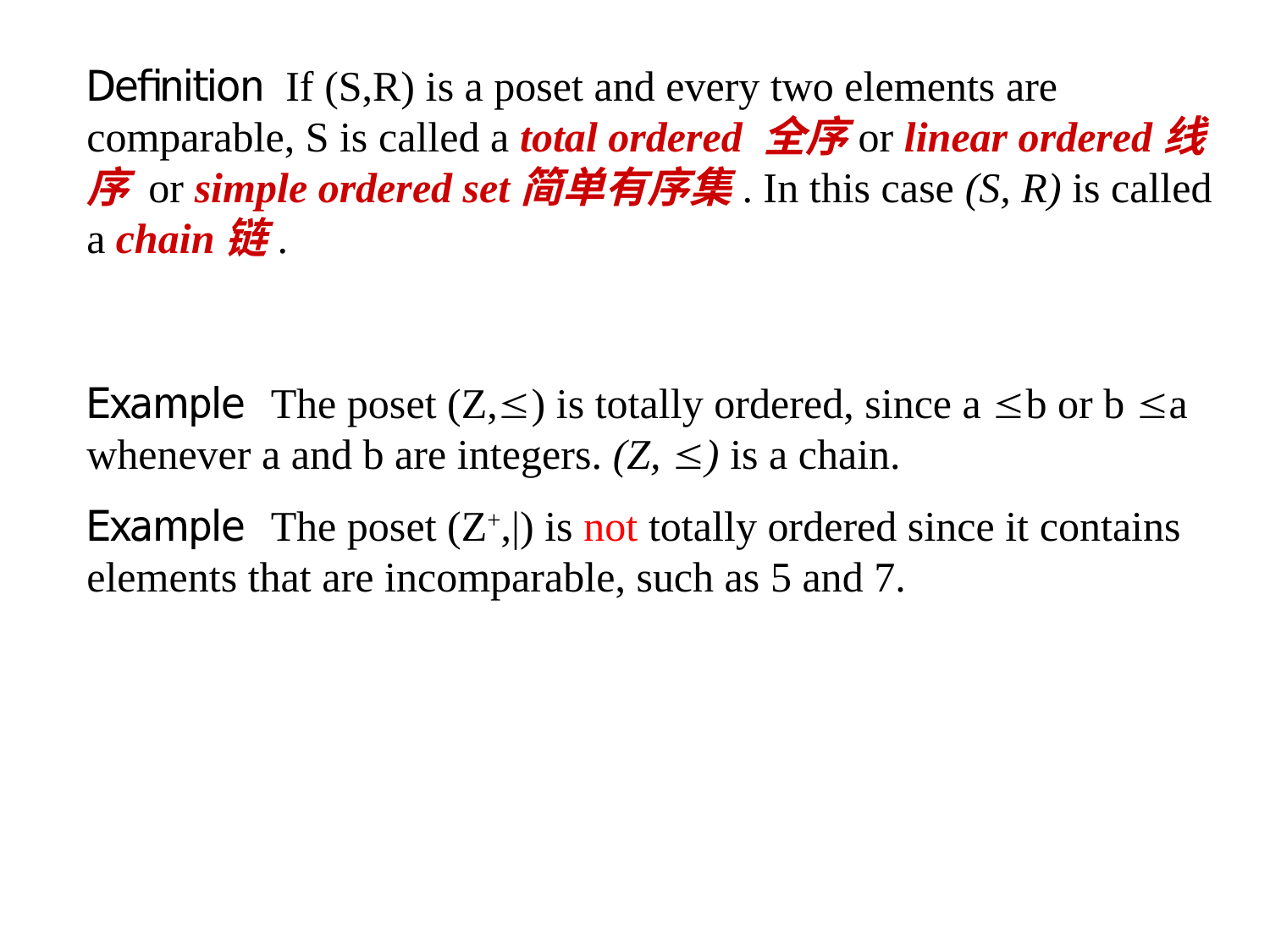

Definition  If (S,R) is a poset and every two elements are comparable, S is called a total ordered 全序or linear ordered线序 or simple ordered set简单有序集. In this case (S, R) is called a chain链.
Example  The poset (Z,≤) is totally ordered, since a ≤b or b ≤a whenever a and b are integers. (Z, ≤) is a chain.
Example  The poset (Z+,|) is not totally ordered since it contains elements that are incomparable, such as 5 and 7.